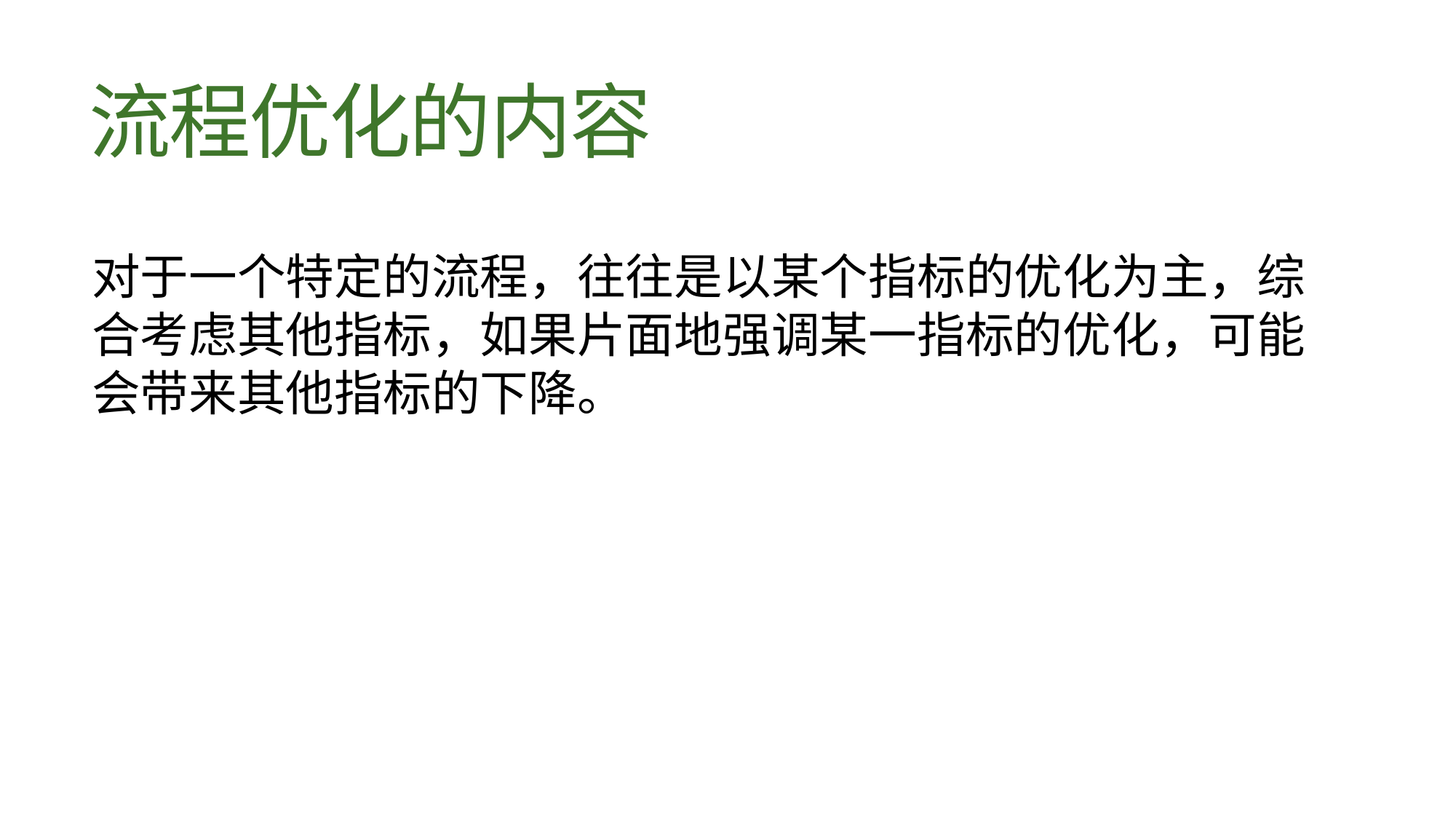

# 流程优化的内容
对于一个特定的流程，往往是以某个指标的优化为主，综合考虑其他指标，如果片面地强调某一指标的优化，可能会带来其他指标的下降。